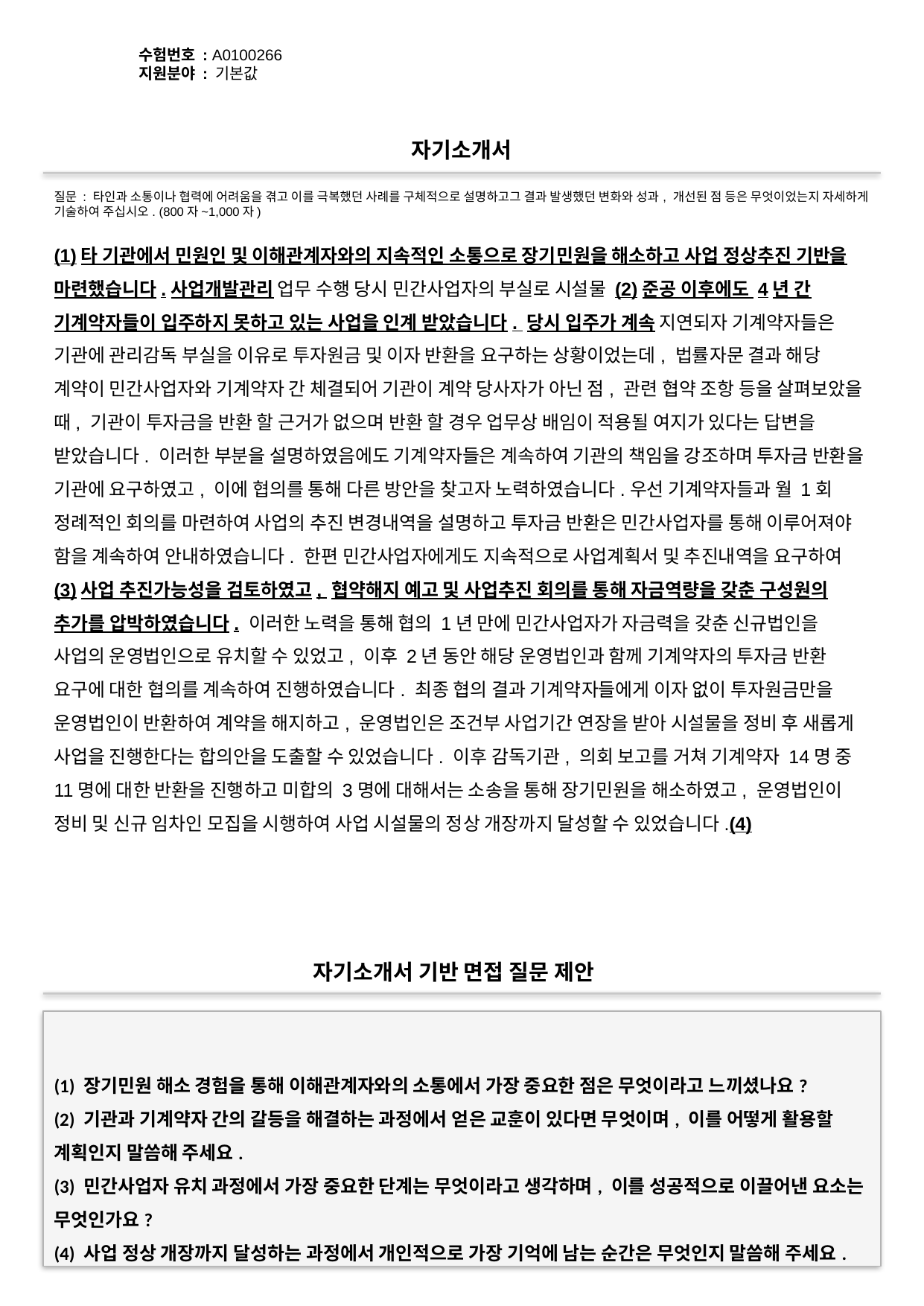

수험번호 : A0100266
지원분야 : 기본값
#

자기소개서

질문 : 타인과 소통이나 협력에 어려움을 겪고 이를 극복했던 사례를 구체적으로 설명하고그 결과 발생했던 변화와 성과, 개선된 점 등은 무엇이었는지 자세하게 기술하여 주십시오. (800자~1,000자)

(1)타 기관에서 민원인 및 이해관계자와의 지속적인 소통으로 장기민원을 해소하고 사업 정상추진 기반을 마련했습니다.사업개발관리 업무 수행 당시 민간사업자의 부실로 시설물 (2)준공 이후에도 4년 간 기계약자들이 입주하지 못하고 있는 사업을 인계 받았습니다. 당시 입주가 계속 지연되자 기계약자들은 기관에 관리감독 부실을 이유로 투자원금 및 이자 반환을 요구하는 상황이었는데, 법률자문 결과 해당 계약이 민간사업자와 기계약자 간 체결되어 기관이 계약 당사자가 아닌 점, 관련 협약 조항 등을 살펴보았을 때, 기관이 투자금을 반환 할 근거가 없으며 반환 할 경우 업무상 배임이 적용될 여지가 있다는 답변을 받았습니다. 이러한 부분을 설명하였음에도 기계약자들은 계속하여 기관의 책임을 강조하며 투자금 반환을 기관에 요구하였고, 이에 협의를 통해 다른 방안을 찾고자 노력하였습니다.우선 기계약자들과 월 1회 정례적인 회의를 마련하여 사업의 추진 변경내역을 설명하고 투자금 반환은 민간사업자를 통해 이루어져야 함을 계속하여 안내하였습니다. 한편 민간사업자에게도 지속적으로 사업계획서 및 추진내역을 요구하여 (3)사업 추진가능성을 검토하였고, 협약해지 예고 및 사업추진 회의를 통해 자금역량을 갖춘 구성원의 추가를 압박하였습니다. 이러한 노력을 통해 협의 1년 만에 민간사업자가 자금력을 갖춘 신규법인을 사업의 운영법인으로 유치할 수 있었고, 이후 2년 동안 해당 운영법인과 함께 기계약자의 투자금 반환 요구에 대한 협의를 계속하여 진행하였습니다. 최종 협의 결과 기계약자들에게 이자 없이 투자원금만을 운영법인이 반환하여 계약을 해지하고, 운영법인은 조건부 사업기간 연장을 받아 시설물을 정비 후 새롭게 사업을 진행한다는 합의안을 도출할 수 있었습니다. 이후 감독기관, 의회 보고를 거쳐 기계약자 14명 중 11명에 대한 반환을 진행하고 미합의 3명에 대해서는 소송을 통해 장기민원을 해소하였고, 운영법인이 정비 및 신규 임차인 모집을 시행하여 사업 시설물의 정상 개장까지 달성할 수 있었습니다.(4)

자기소개서 기반 면접 질문 제안

(1) 장기민원 해소 경험을 통해 이해관계자와의 소통에서 가장 중요한 점은 무엇이라고 느끼셨나요?
(2) 기관과 기계약자 간의 갈등을 해결하는 과정에서 얻은 교훈이 있다면 무엇이며, 이를 어떻게 활용할 계획인지 말씀해 주세요.
(3) 민간사업자 유치 과정에서 가장 중요한 단계는 무엇이라고 생각하며, 이를 성공적으로 이끌어낸 요소는 무엇인가요?
(4) 사업 정상 개장까지 달성하는 과정에서 개인적으로 가장 기억에 남는 순간은 무엇인지 말씀해 주세요.